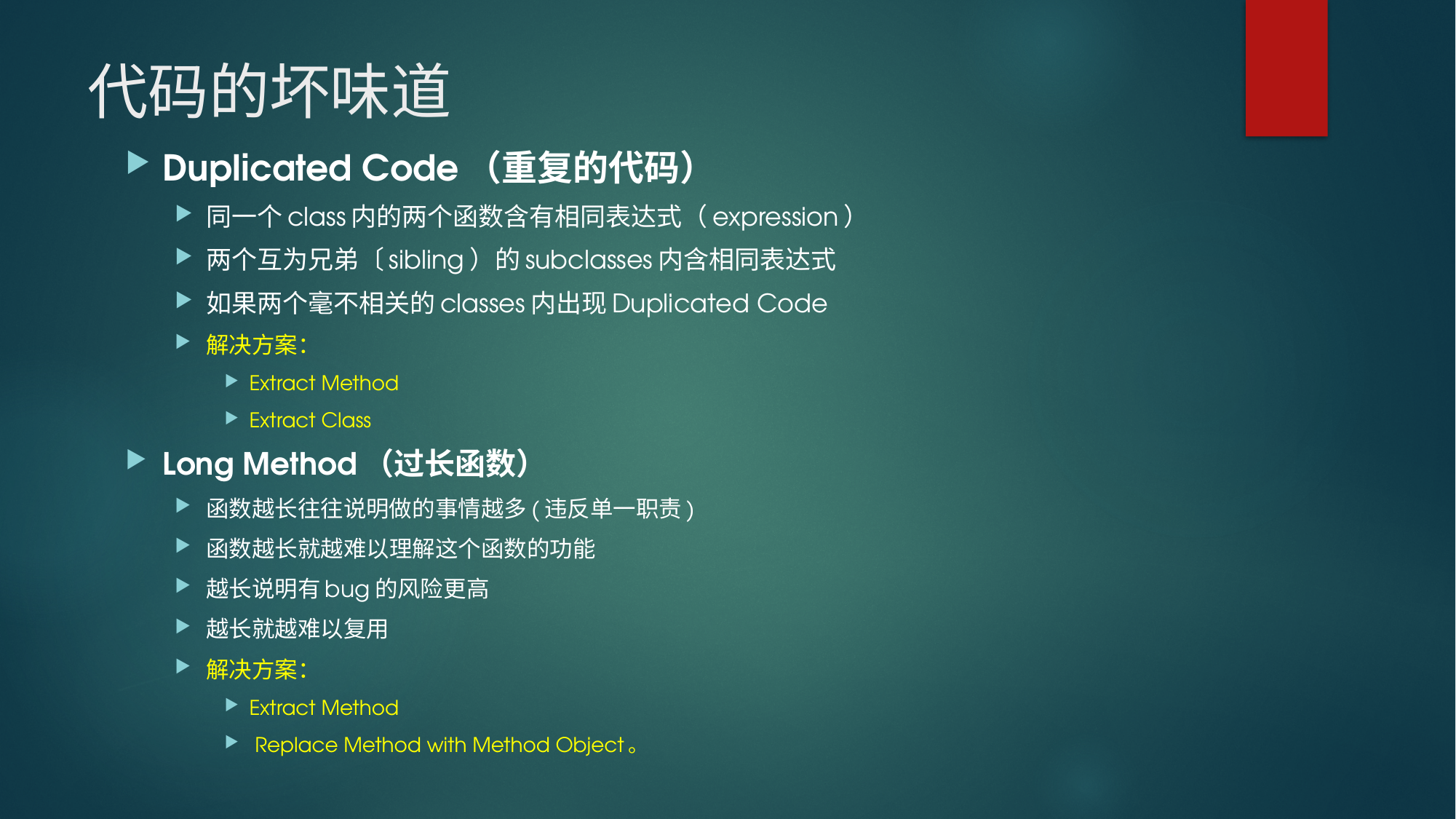

# 代码的坏味道
Duplicated Code（重复的代码）
同一个class内的两个函数含有相同表达式（expression）
两个互为兄弟〔sibling）的subclasses内含相同表达式
如果两个毫不相关的classes内出现Duplicated Code
解决方案：
Extract Method
Extract Class
Long Method（过长函数）
函数越长往往说明做的事情越多(违反单一职责)
函数越长就越难以理解这个函数的功能
越长说明有bug的风险更高
越长就越难以复用
解决方案：
Extract Method
 Replace Method with Method Object。